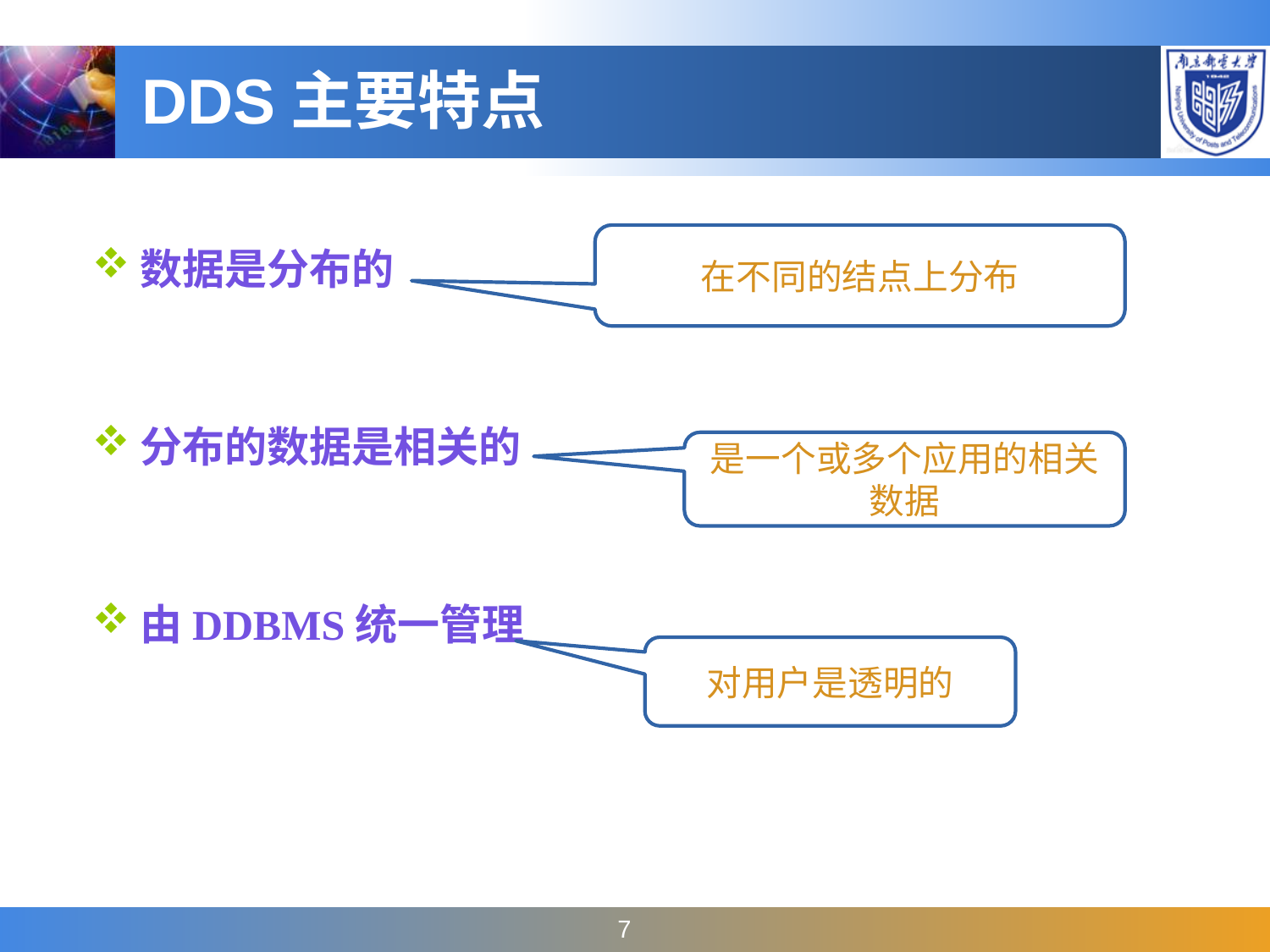

#
DDS主要特点

数据是分布的

分布的数据是相关的

由DDBMS统一管理
在不同的结点上分布
是一个或多个应用的相关数据
对用户是透明的
7